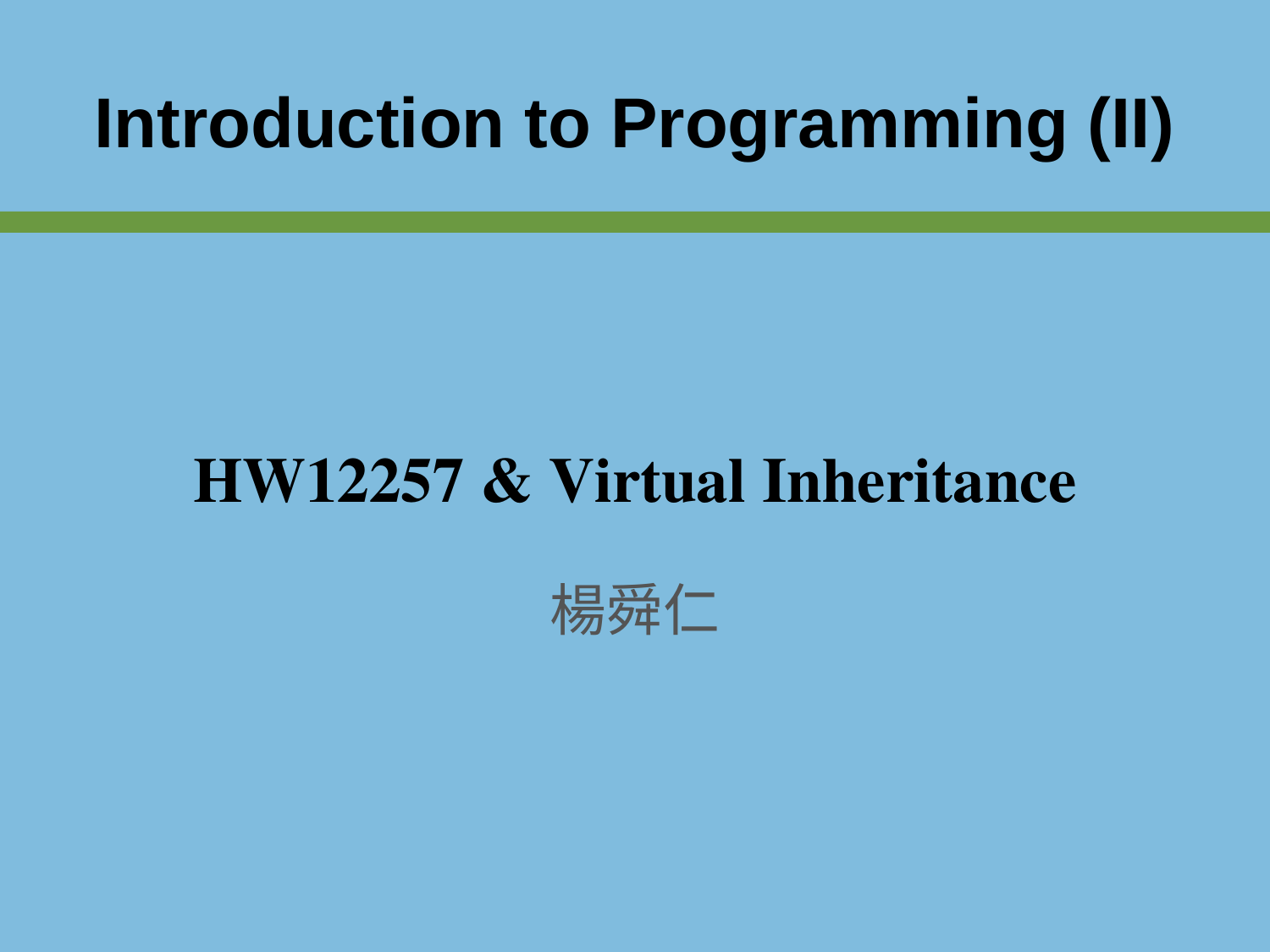

Introduction to Programming (II)
HW12257 & Virtual Inheritance
楊舜仁